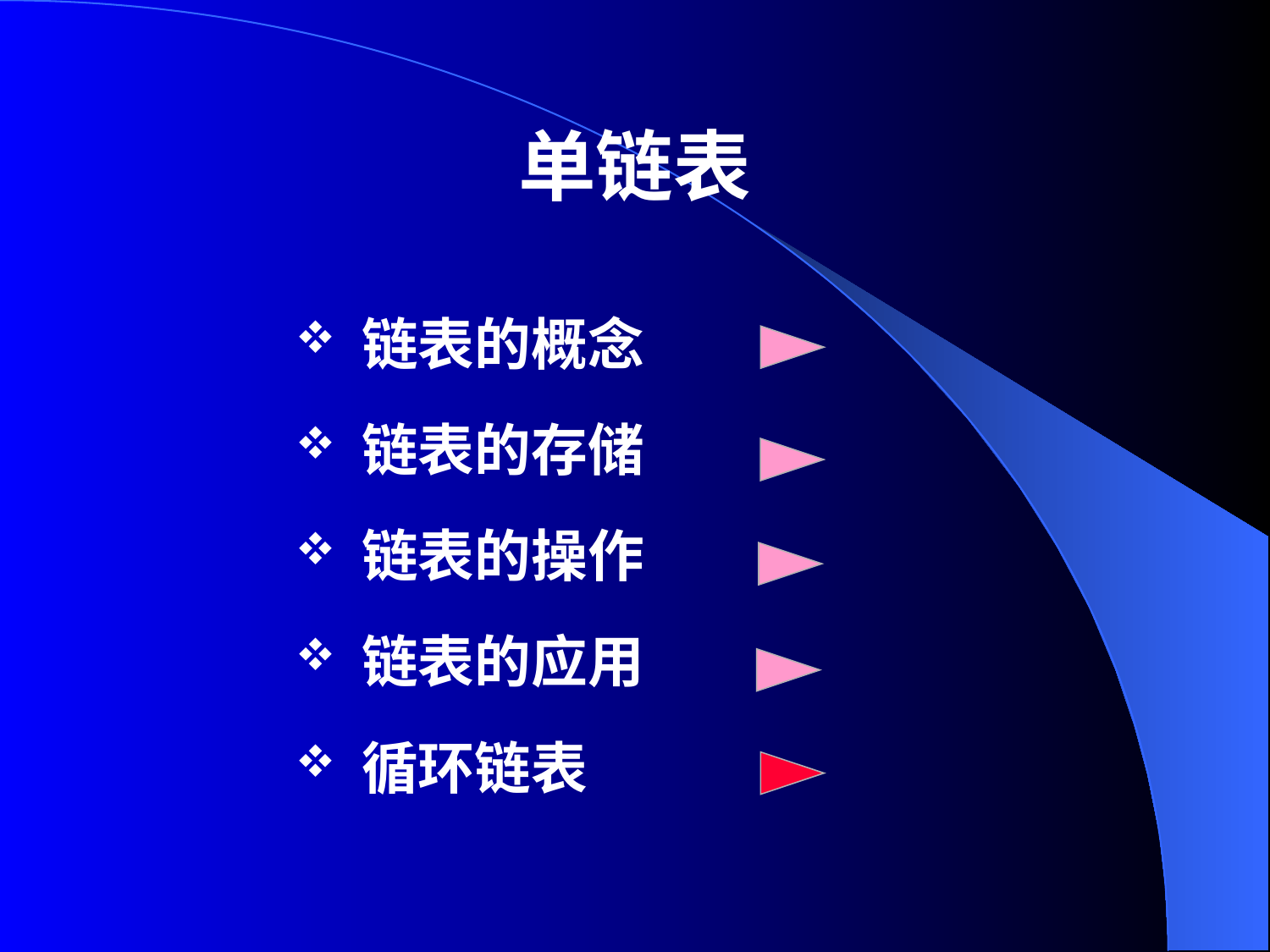

# 单链表
链表的概念
链表的存储
链表的操作
链表的应用
循环链表